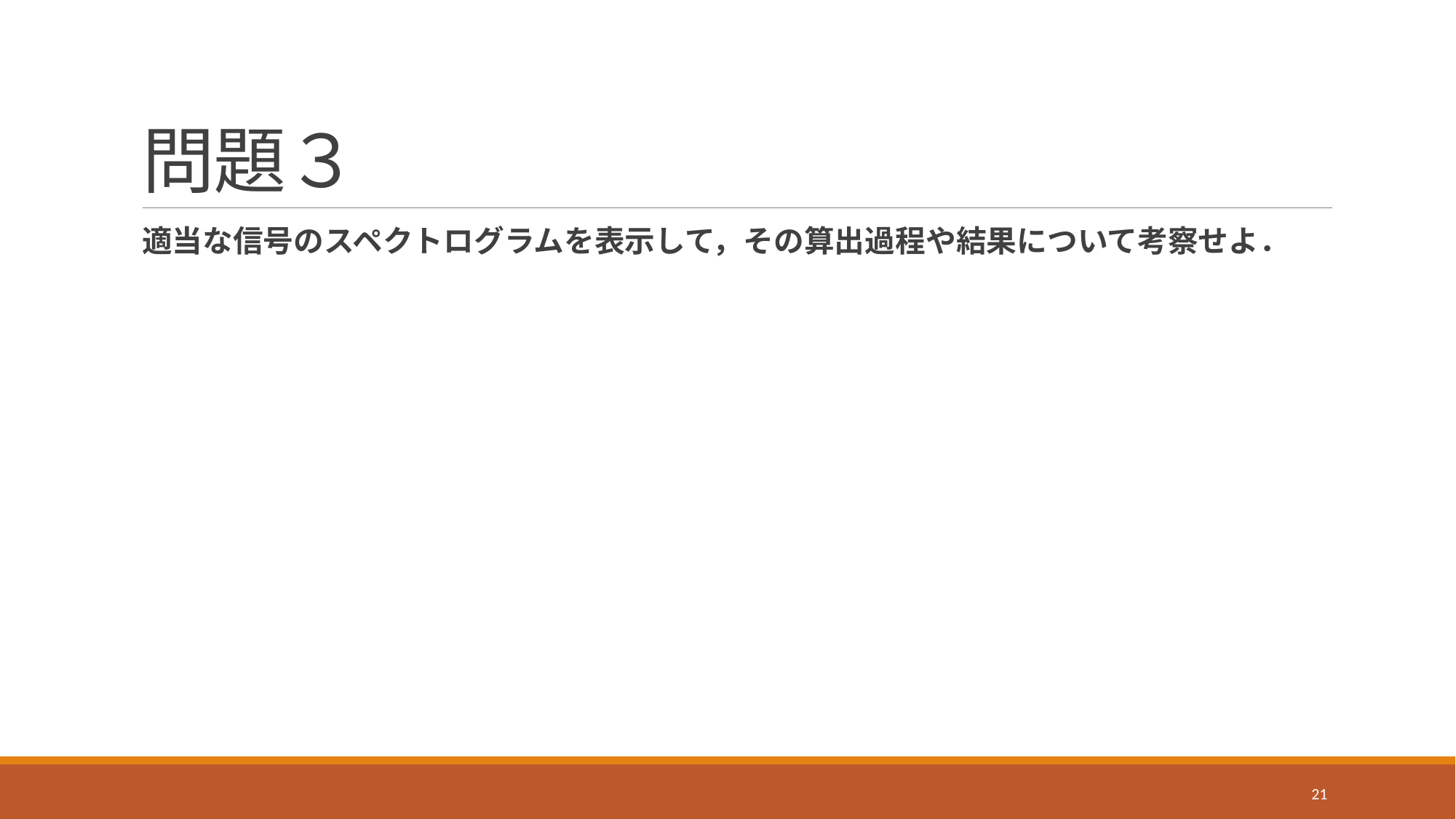

# 問題３
適当な信号のスペクトログラムを表示して，その算出過程や結果について考察せよ．
21